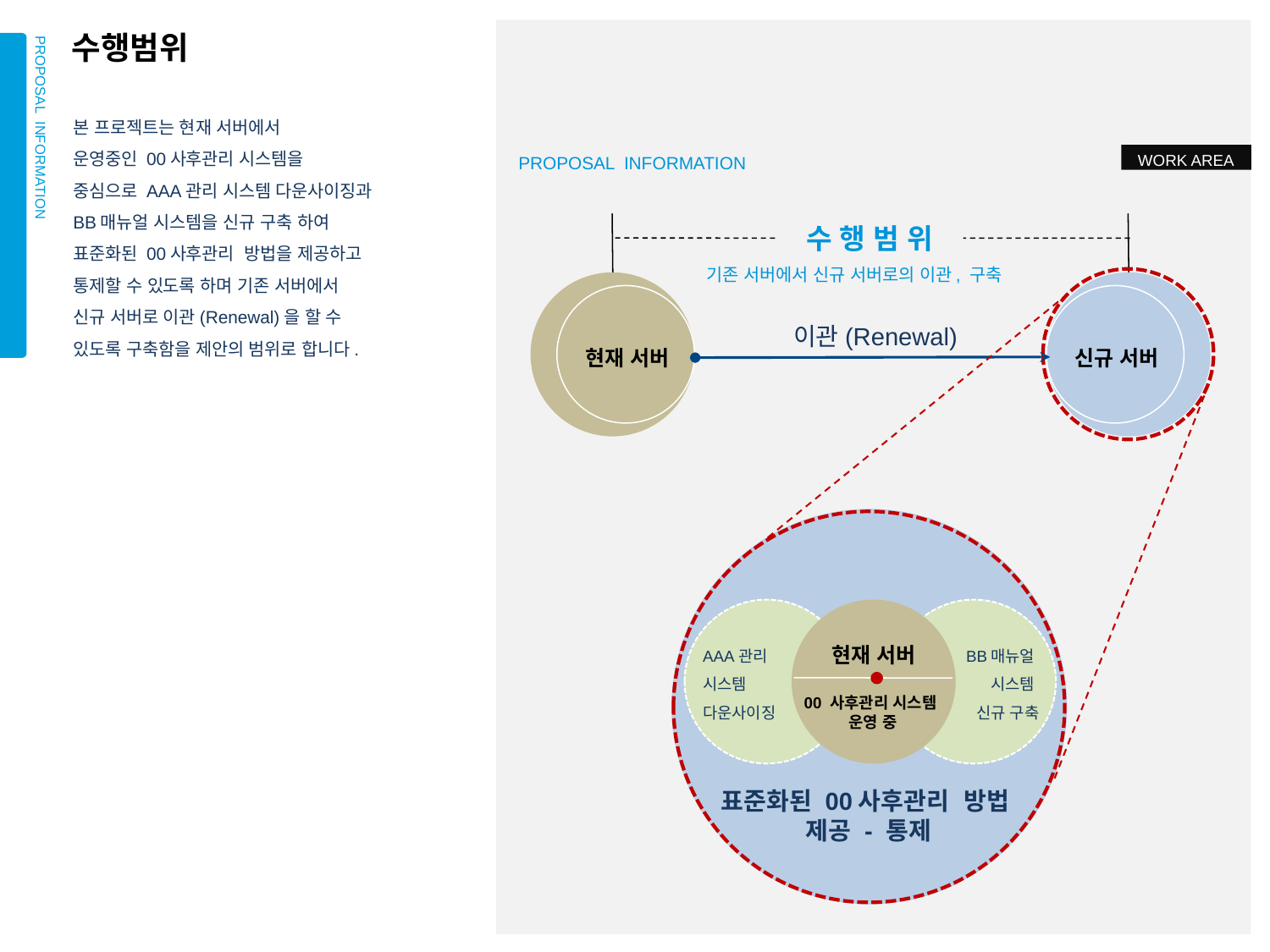

WORK AREA

PROPOSAL  INFORMATION
수 행 범 위
기존 서버에서 신규 서버로의 이관, 구축

현재 서버

신규 서버
이관(Renewal)

현재 서버

AAA관리
시스템
다운사이징
BB매뉴얼
시스템
신규 구축

00 사후관리 시스템
운영 중
표준화된 00사후관리  방법
제공 - 통제
수행범위
본 프로젝트는 현재 서버에서
운영중인 00사후관리 시스템을
중심으로 AAA관리 시스템 다운사이징과 BB매뉴얼 시스템을 신규 구축 하여
표준화된 00사후관리  방법을 제공하고 통제할 수 있도록 하며 기존 서버에서
신규 서버로 이관(Renewal)을 할 수 있도록 구축함을 제안의 범위로 합니다.
PROPOSAL  INFORMATION